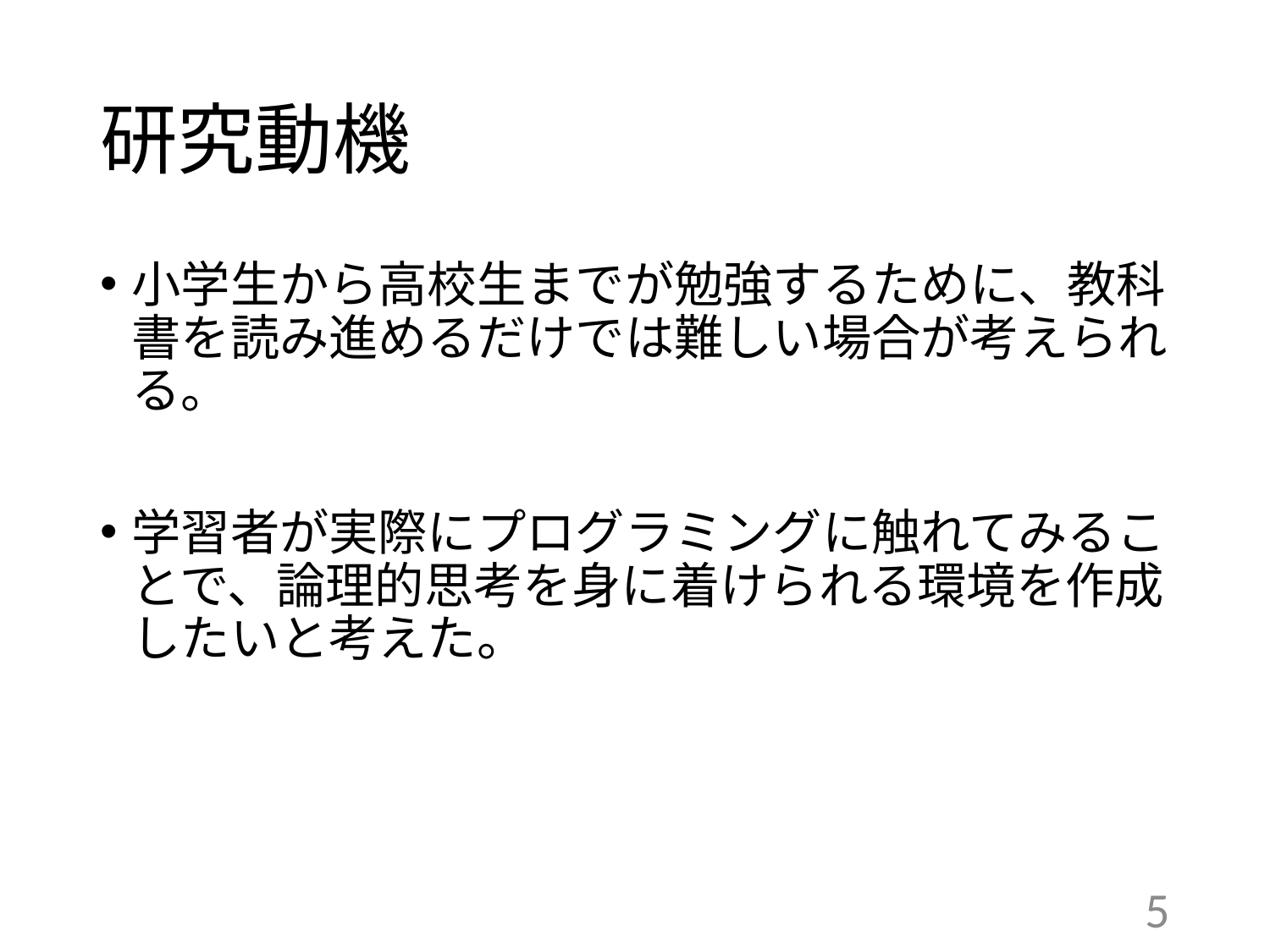

# 研究動機
小学生から高校生までが勉強するために、教科書を読み進めるだけでは難しい場合が考えられる。

学習者が実際にプログラミングに触れてみることで、論理的思考を身に着けられる環境を作成したいと考えた。

5